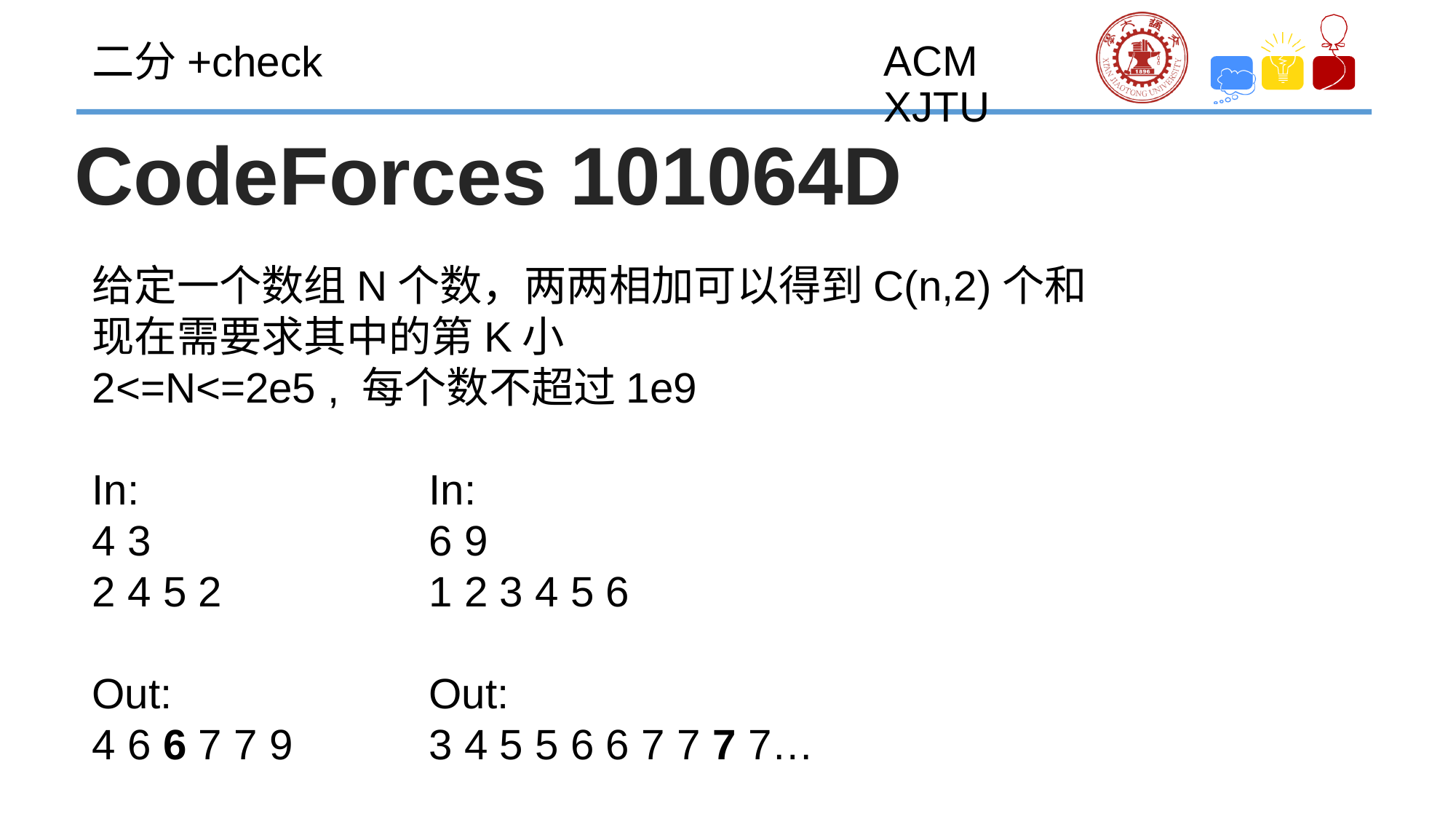

二分+check
CodeForces 101064D
给定一个数组N个数，两两相加可以得到C(n,2)个和
现在需要求其中的第K小
2<=N<=2e5 , 每个数不超过1e9
In:
6 9
1 2 3 4 5 6
In:
4 3
2 4 5 2
Out:
3 4 5 5 6 6 7 7 7 7…
Out:
4 6 6 7 7 9